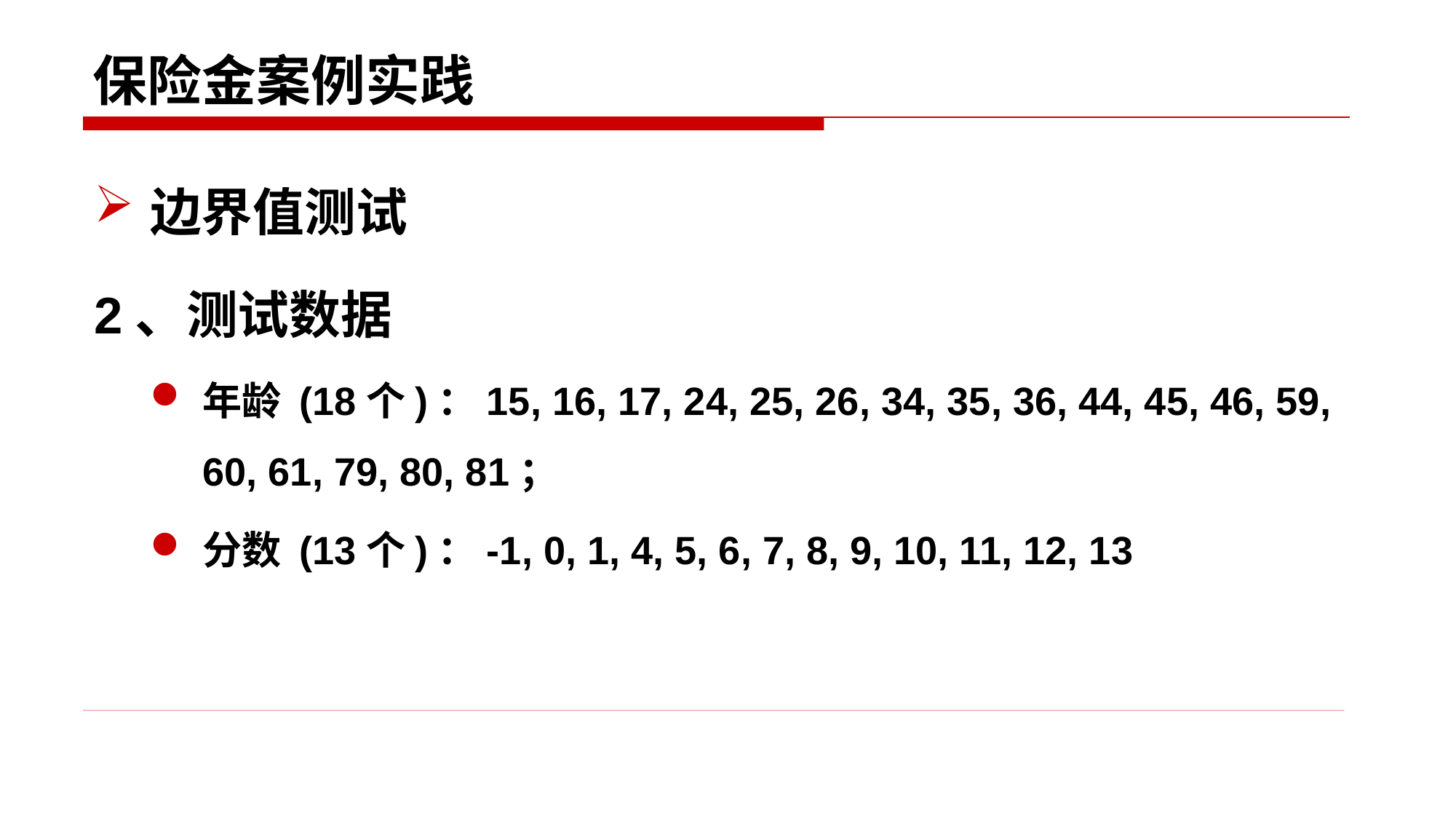

# 保险金案例实践
边界值测试
2、测试数据
年龄 (18个)：15, 16, 17, 24, 25, 26, 34, 35, 36, 44, 45, 46, 59, 60, 61, 79, 80, 81；
分数 (13个)：-1, 0, 1, 4, 5, 6, 7, 8, 9, 10, 11, 12, 13